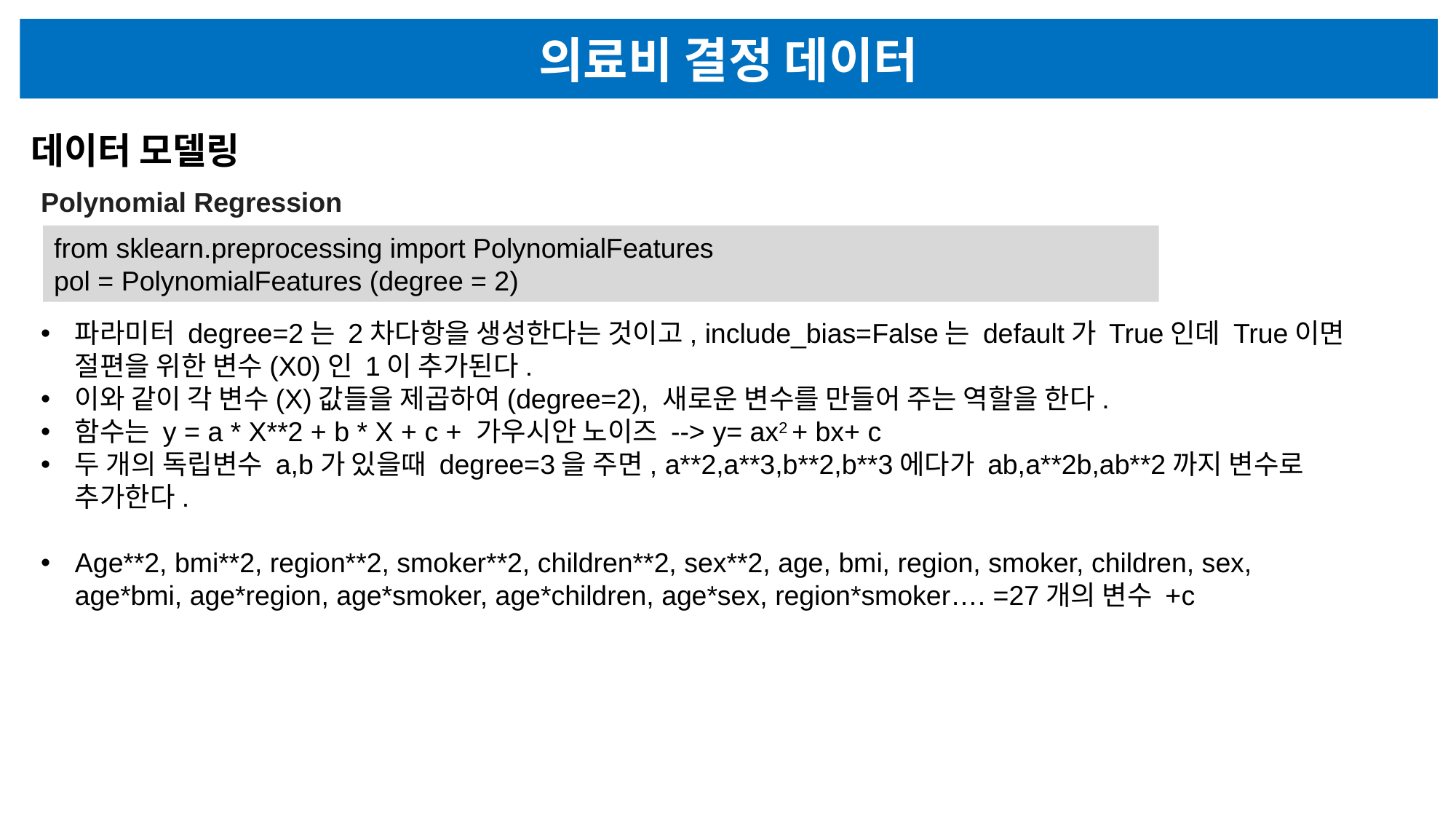

의료비 결정 데이터
데이터 모델링
Polynomial Regression

파라미터 degree=2는 2차다항을 생성한다는 것이고, include_bias=False는 default가 True인데 True이면 절편을 위한 변수(X0)인 1이 추가된다.
이와 같이 각 변수(X)값들을 제곱하여(degree=2), 새로운 변수를 만들어 주는 역할을 한다.
함수는 y = a * X**2 + b * X + c + 가우시안 노이즈 --> y= ax2 + bx+ c
두 개의 독립변수 a,b가 있을때 degree=3을 주면, a**2,a**3,b**2,b**3에다가 ab,a**2b,ab**2까지 변수로 추가한다.

Age**2, bmi**2, region**2, smoker**2, children**2, sex**2, age, bmi, region, smoker, children, sex, age*bmi, age*region, age*smoker, age*children, age*sex, region*smoker…. =27개의 변수 +c
from sklearn.preprocessing import PolynomialFeatures
pol = PolynomialFeatures (degree = 2)